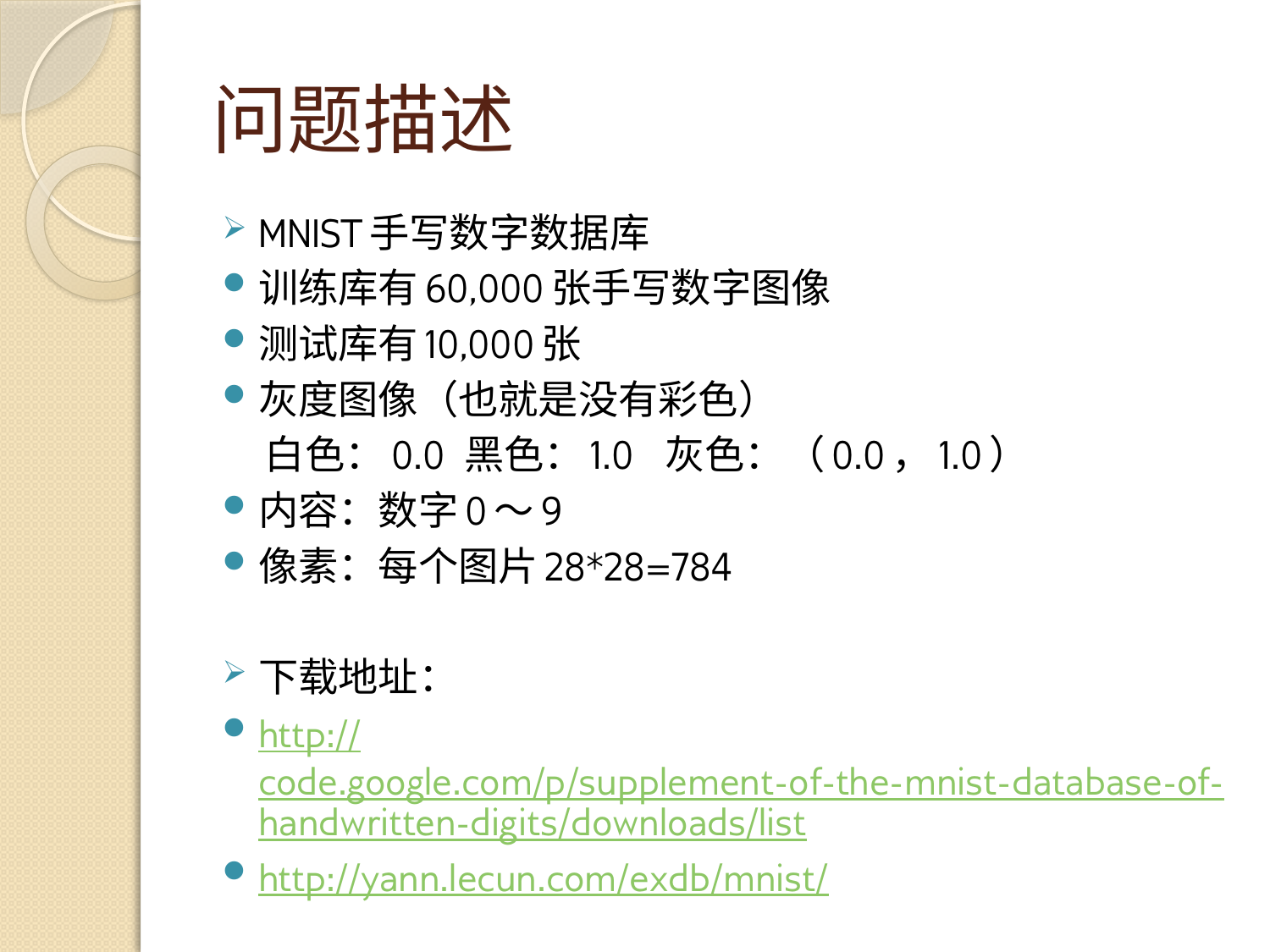

# 问题描述
MNIST手写数字数据库
训练库有60,000张手写数字图像
测试库有10,000张
灰度图像（也就是没有彩色）
    白色：0.0 黑色：1.0  灰色：（0.0，1.0）
内容：数字0～9
像素：每个图片28*28=784

下载地址：
http://code.google.com/p/supplement-of-the-mnist-database-of-handwritten-digits/downloads/list
http://yann.lecun.com/exdb/mnist/